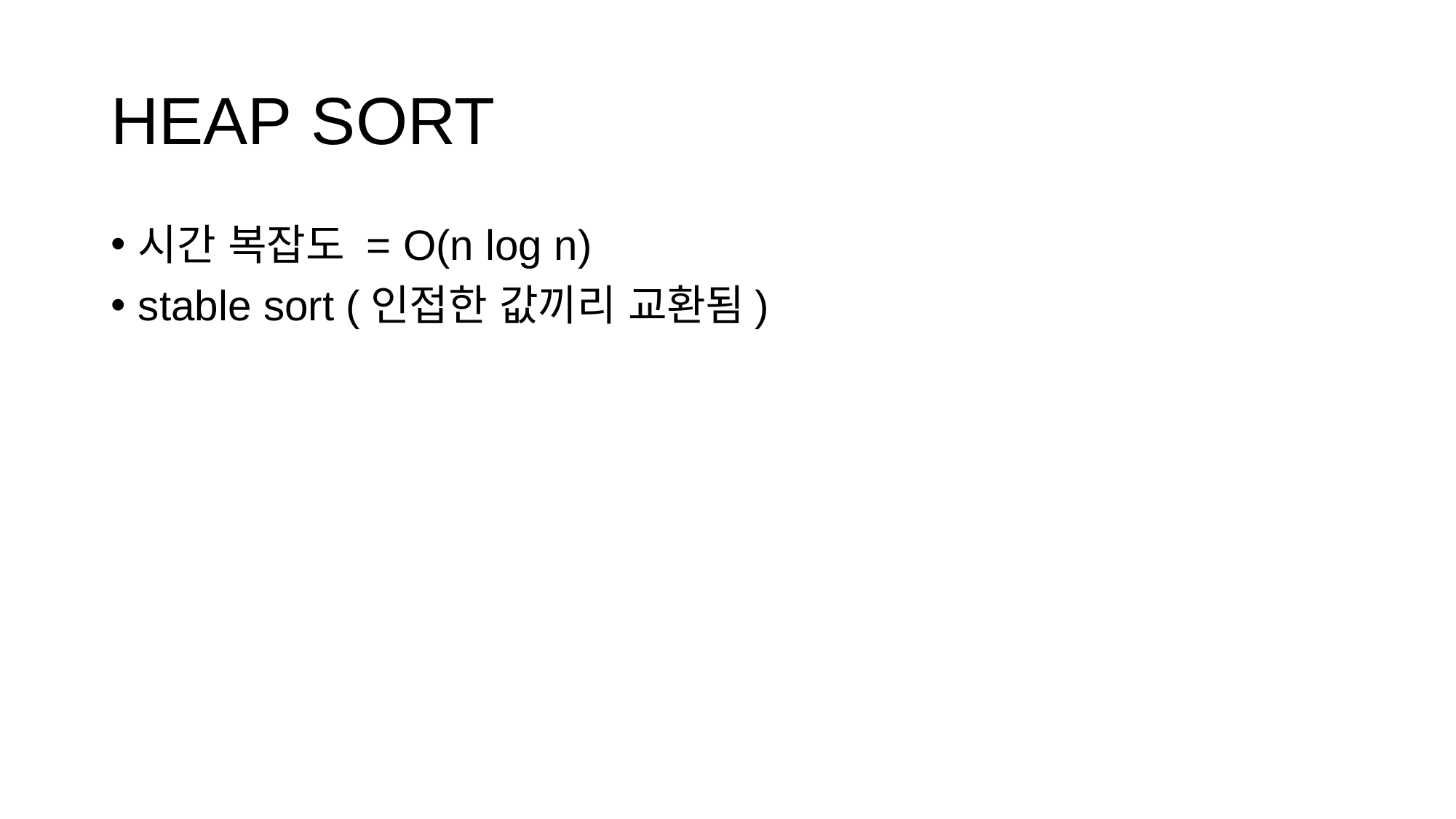

# HEAP SORT
시간 복잡도 = O(n log n)
stable sort (인접한 값끼리 교환됨)